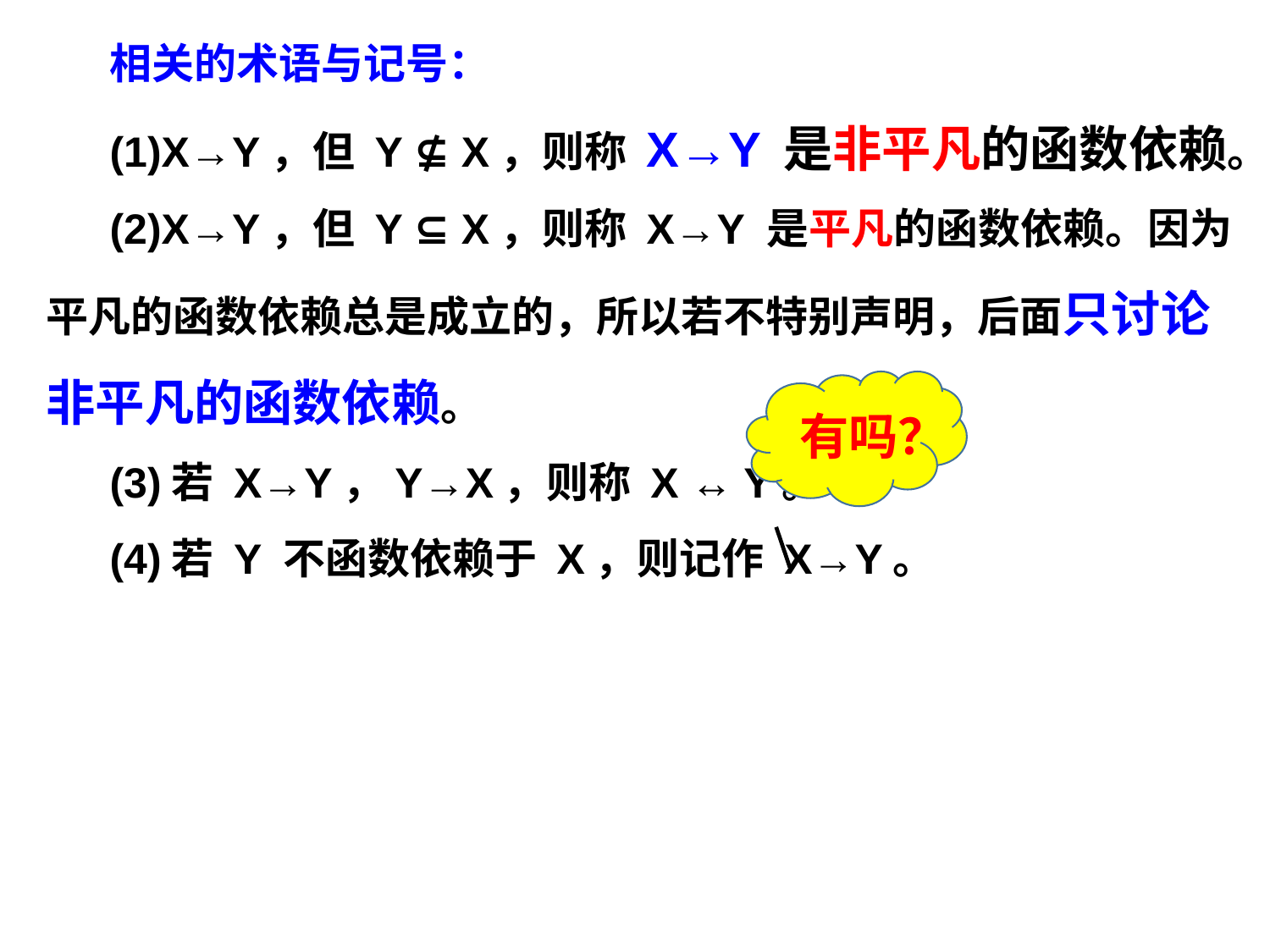

相关的术语与记号：
(1)X→Y，但 Y ⊈ X，则称 X→Y 是非平凡的函数依赖。
(2)X→Y，但 Y ⊆ X，则称 X→Y 是平凡的函数依赖。因为平凡的函数依赖总是成立的，所以若不特别声明，后面只讨论非平凡的函数依赖。
(3)若 X→Y，Y→X，则称 X ↔ Y。
(4)若 Y 不函数依赖于 X，则记作 X→Y。

有吗？